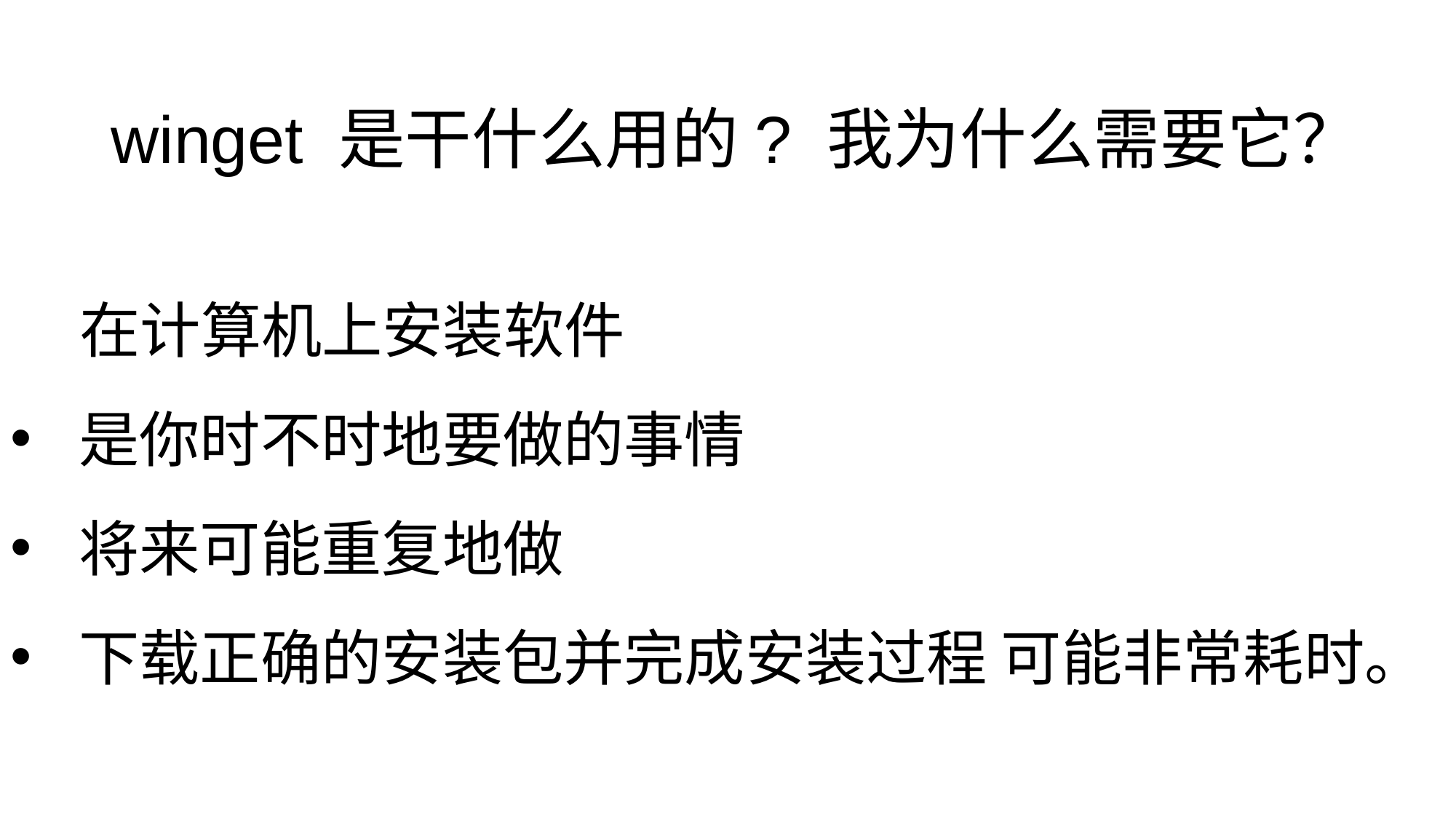

# winget 是干什么用的? 我为什么需要它？
    在计算机上安装软件
是你时不时地要做的事情
将来可能重复地做
下载正确的安装包并完成安装过程 可能非常耗时。